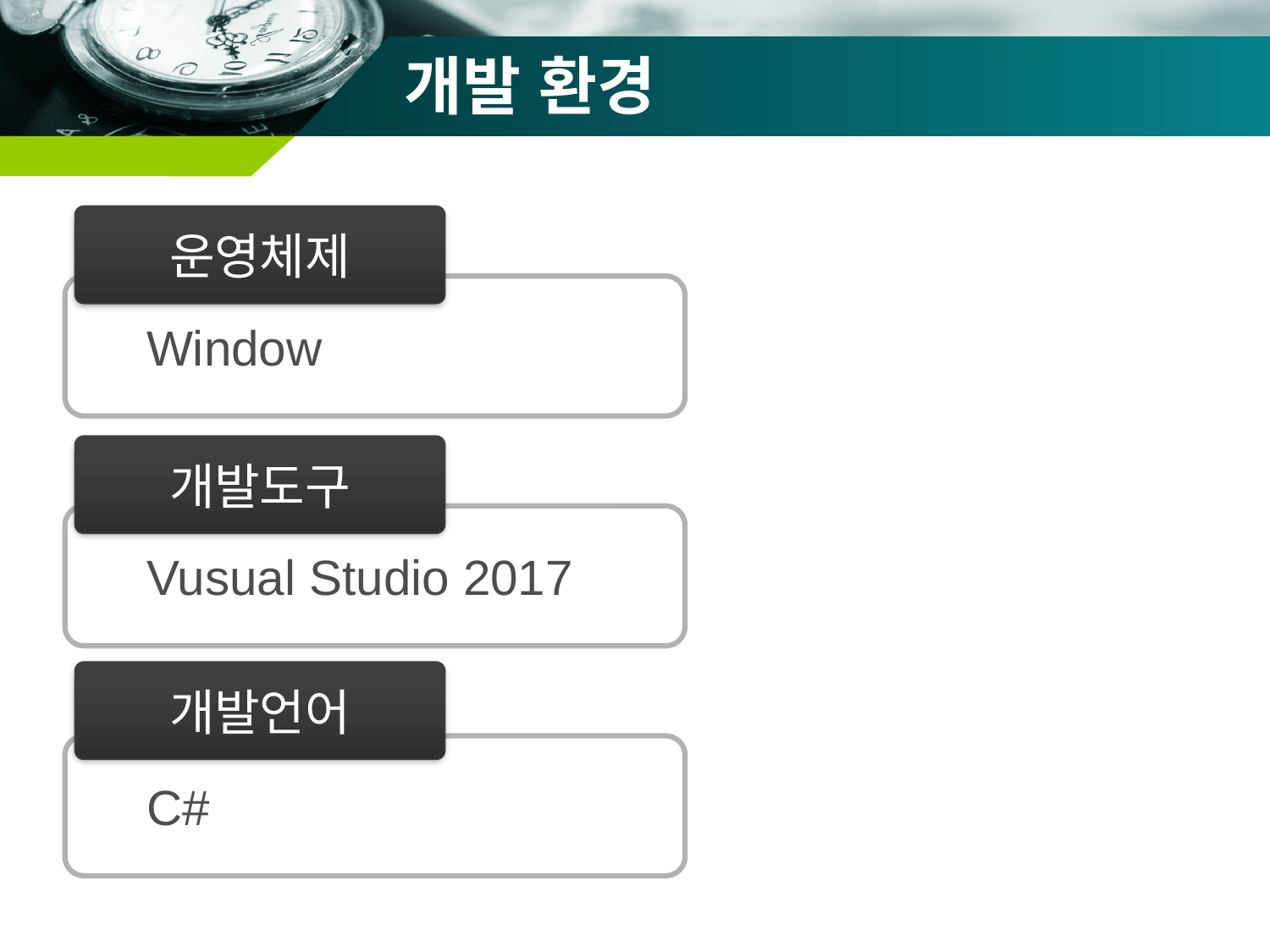

# 개발 환경
운영체제
Window
개발도구
Vusual Studio 2017
개발언어
C#